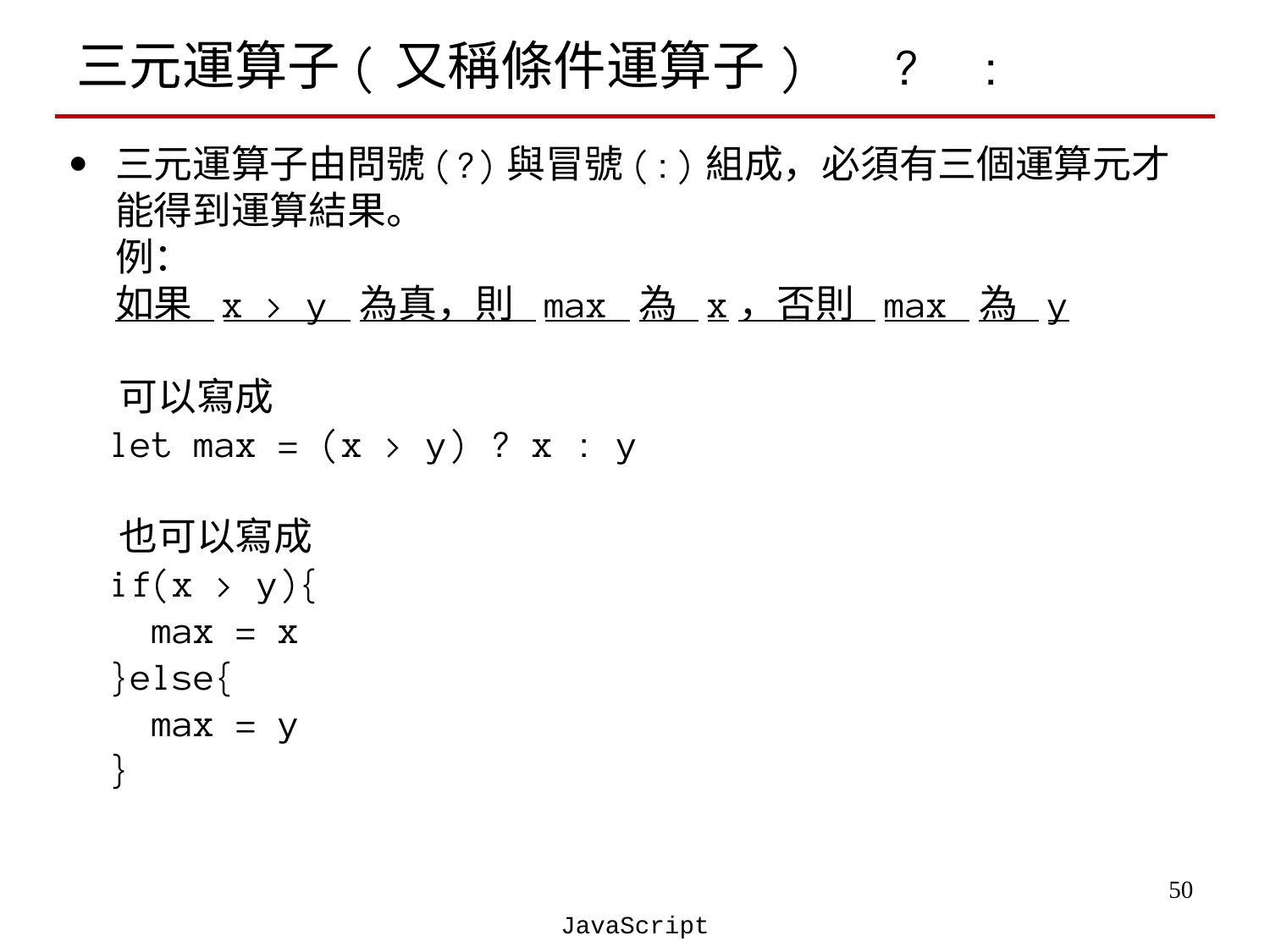

# 三元運算子(又稱條件運算子)   ?  :
三元運算子由問號(?)與冒號(:)組成，必須有三個運算元才能得到運算結果。
例：
如果 x > y 為真，則 max 為 x，否則 max 為 y

  可以寫成
  let max = (x > y) ? x : y

  也可以寫成
  if(x > y){
    max = x
  }else{
    max = y
  }

50
JavaScript